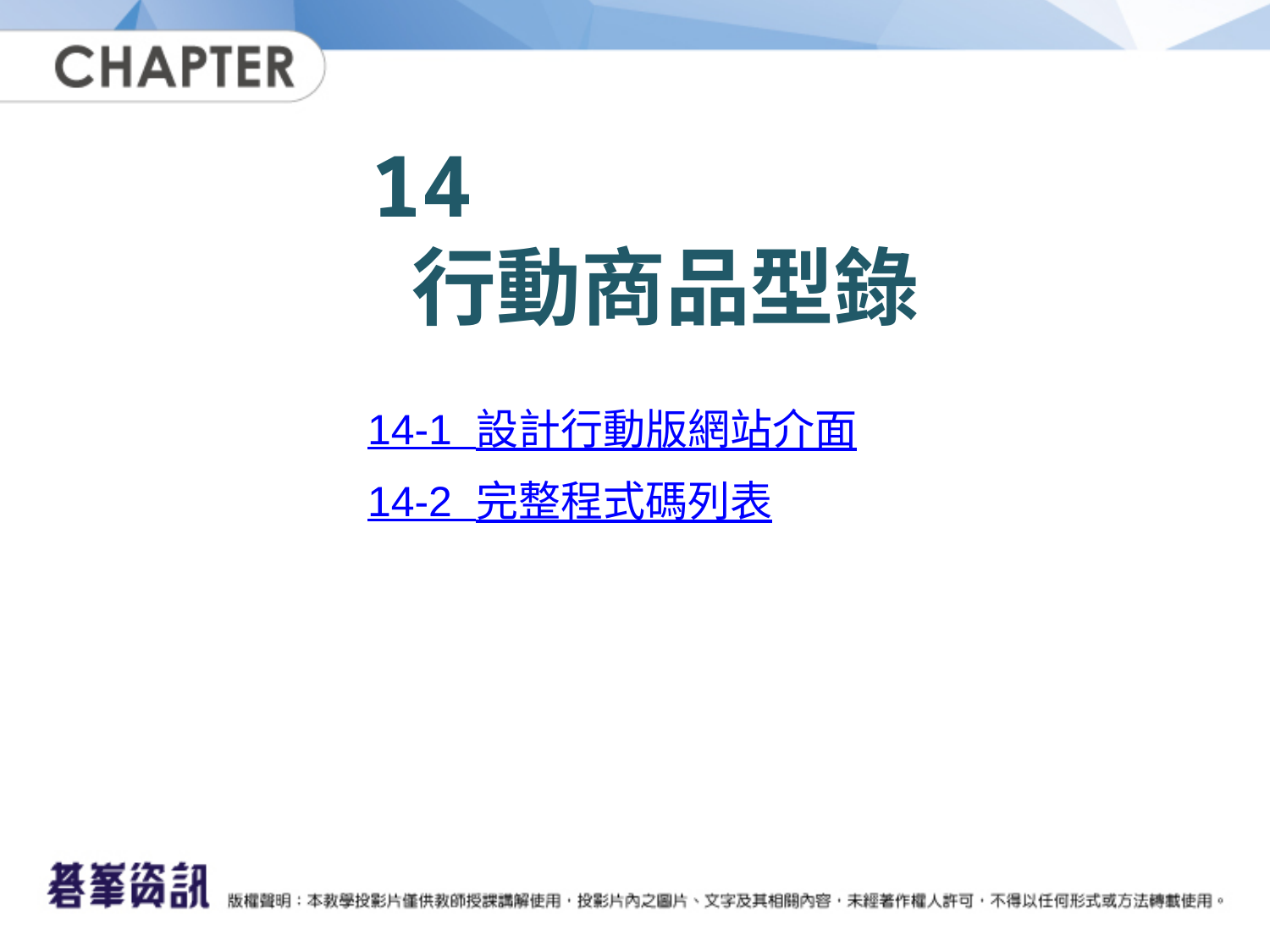

# 14 行動商品型錄
14-1  設計行動版網站介面
14-2  完整程式碼列表